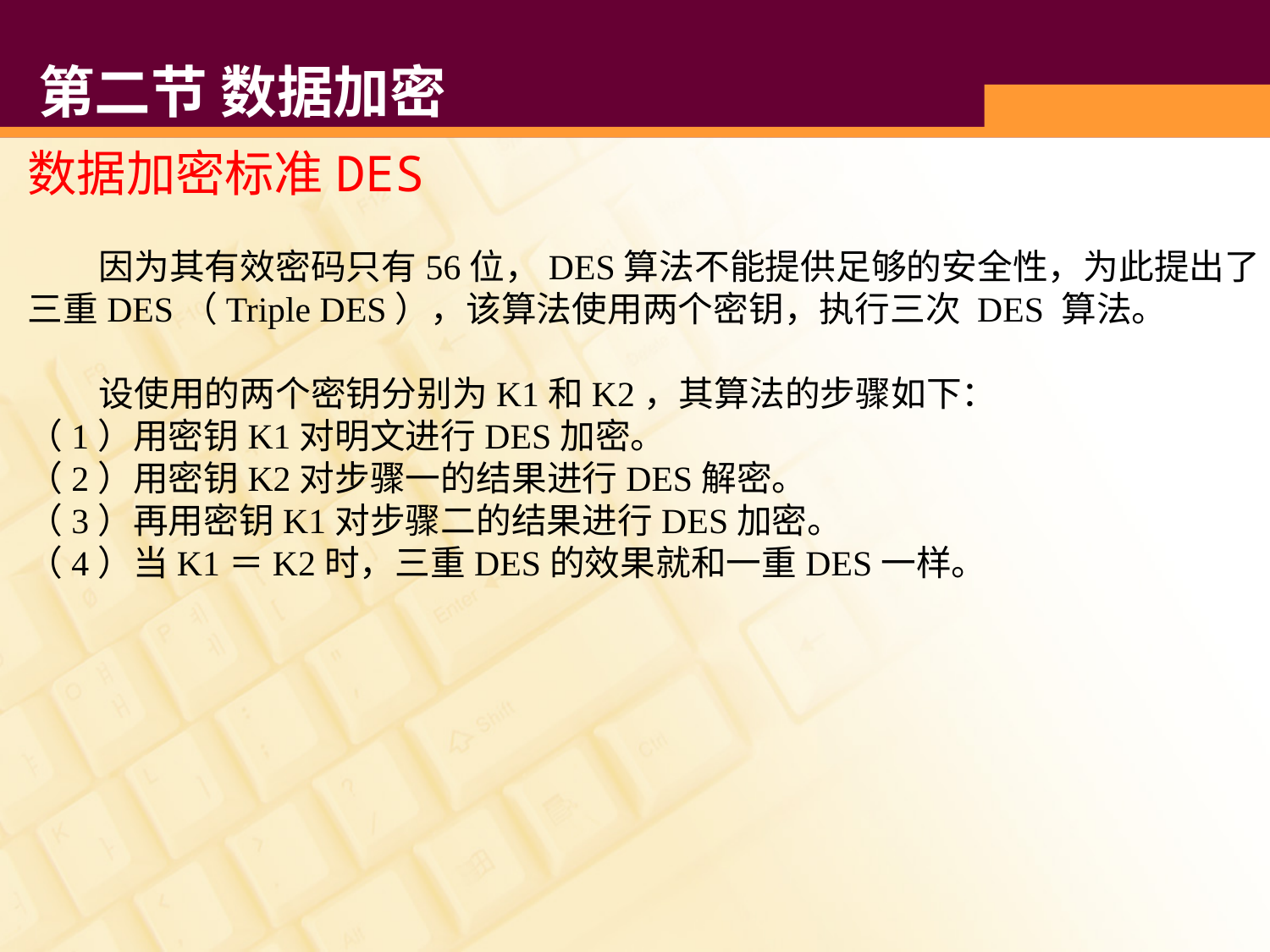

# 第二节 数据加密
数据加密标准DES

        因为其有效密码只有56位，DES算法不能提供足够的安全性，为此提出了三重DES（Triple DES），该算法使用两个密钥，执行三次 DES 算法。

        设使用的两个密钥分别为K1和K2，其算法的步骤如下：
（1）用密钥K1对明文进行DES加密。
（2）用密钥K2对步骤一的结果进行DES解密。
（3）再用密钥K1对步骤二的结果进行DES加密。
（4）当K1＝K2时，三重DES的效果就和一重DES一样。